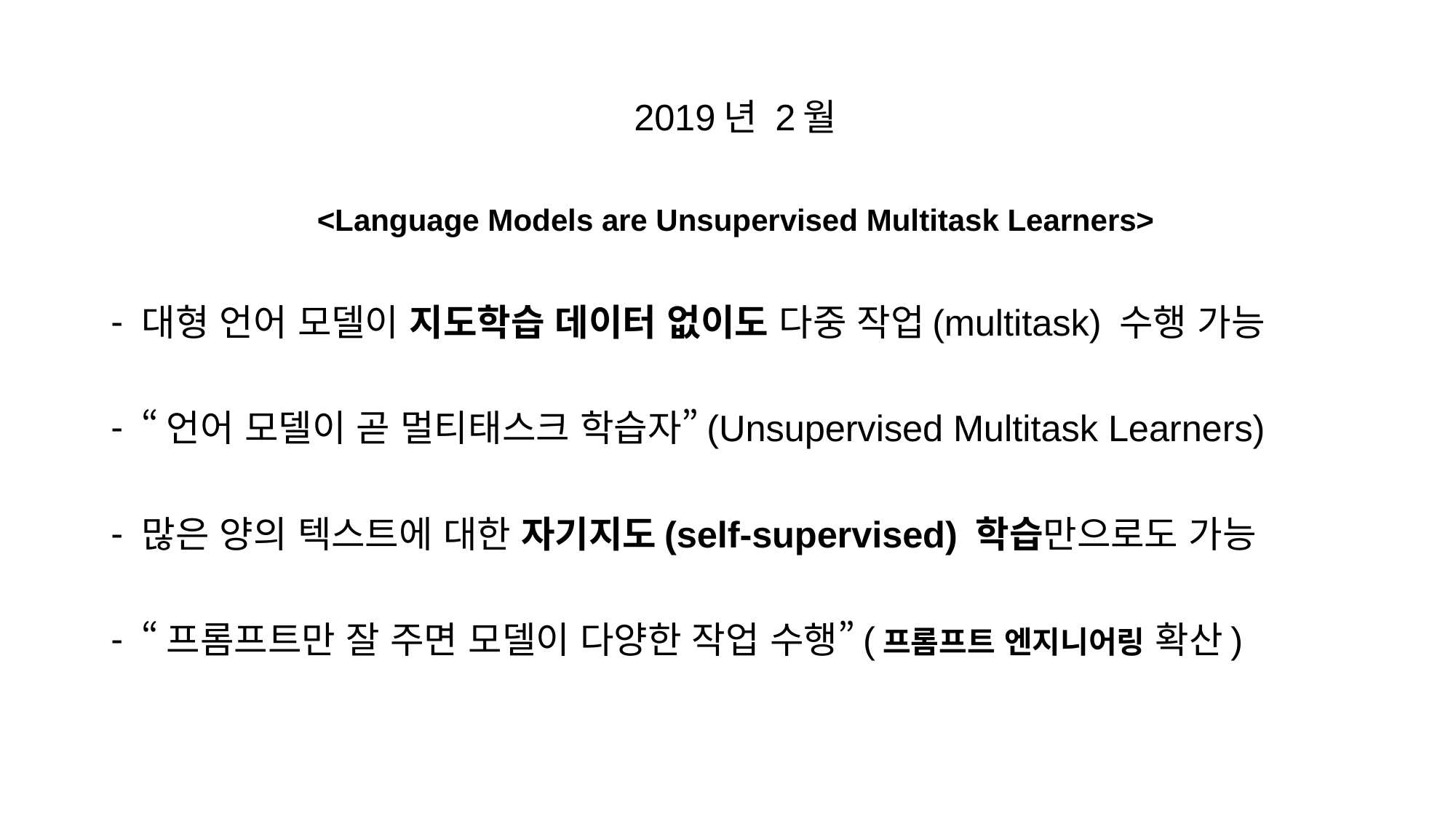

2019년 2월

<Language Models are Unsupervised Multitask Learners>

대형 언어 모델이 지도학습 데이터 없이도 다중 작업(multitask) 수행 가능

“언어 모델이 곧 멀티태스크 학습자”(Unsupervised Multitask Learners)

많은 양의 텍스트에 대한 자기지도(self-supervised) 학습만으로도 가능

“프롬프트만 잘 주면 모델이 다양한 작업 수행”(프롬프트 엔지니어링 확산)